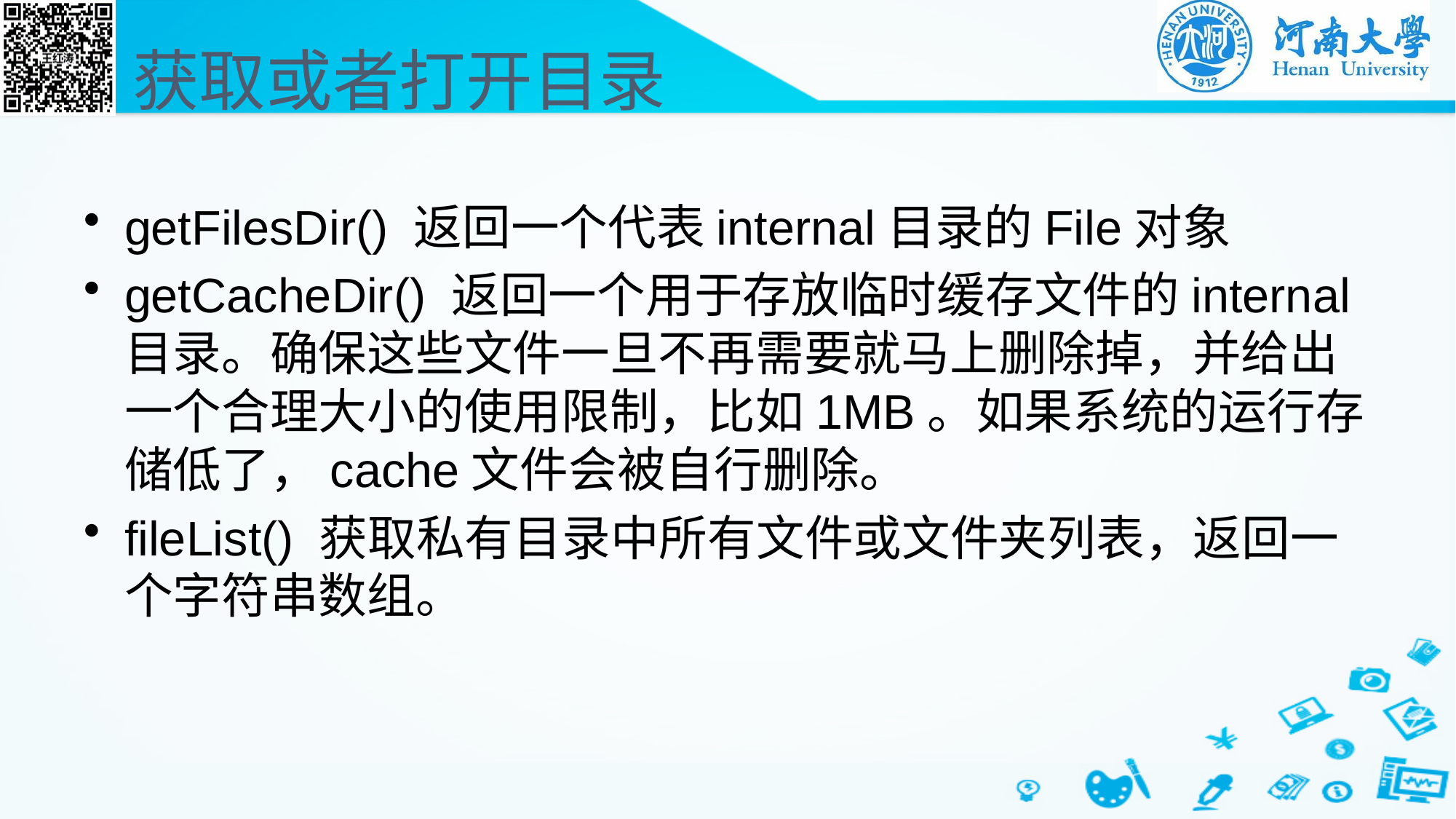

# 获取或者打开目录
getFilesDir() 返回一个代表internal目录的File对象
getCacheDir() 返回一个用于存放临时缓存文件的internal目录。确保这些文件一旦不再需要就马上删除掉，并给出一个合理大小的使用限制，比如1MB。如果系统的运行存储低了，cache文件会被自行删除。
fileList() 获取私有目录中所有文件或文件夹列表，返回一个字符串数组。